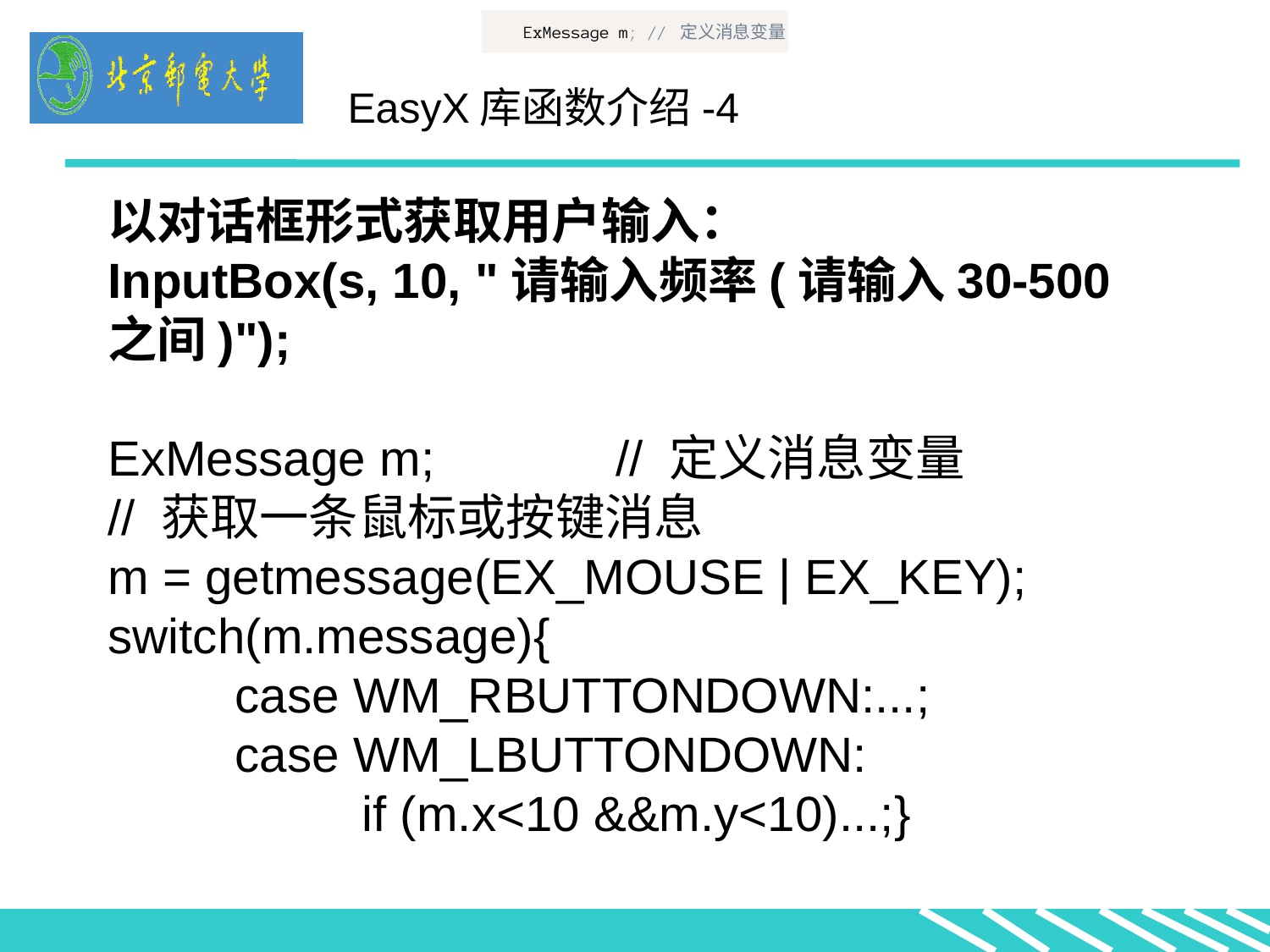

以对话框形式获取用户输入：
InputBox(s, 10, "请输入频率(请输入30-500之间)");

ExMessage m;		// 定义消息变量
// 获取一条鼠标或按键消息
m = getmessage(EX_MOUSE | EX_KEY);
switch(m.message){
	case WM_RBUTTONDOWN:...;
	case WM_LBUTTONDOWN:
		if (m.x<10 &&m.y<10)...;}

ExMessage m; // 定义消息变量
EasyX库函数介绍-4